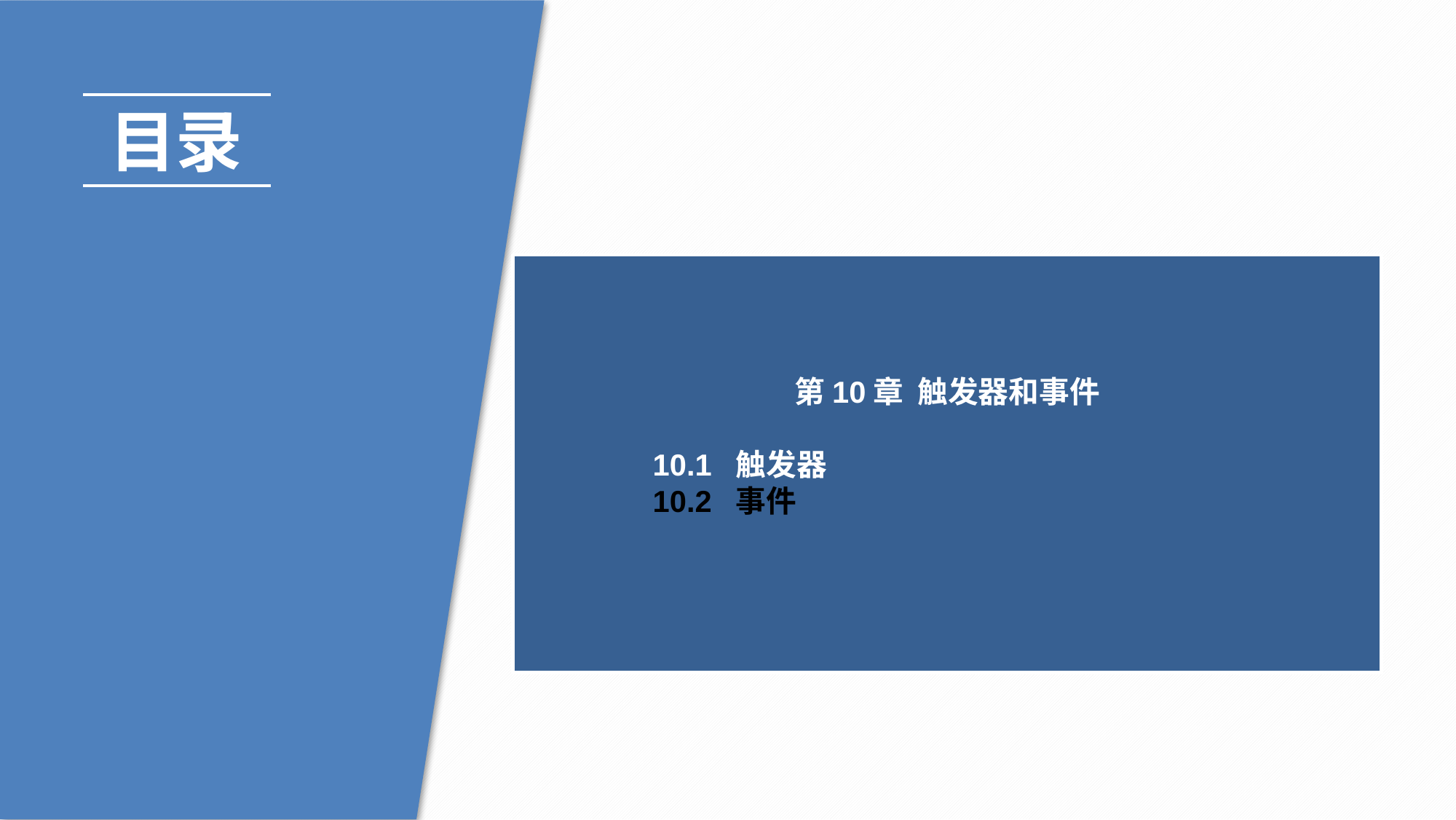

目录
第10章  触发器和事件

10.1  触发器
10.2  事件